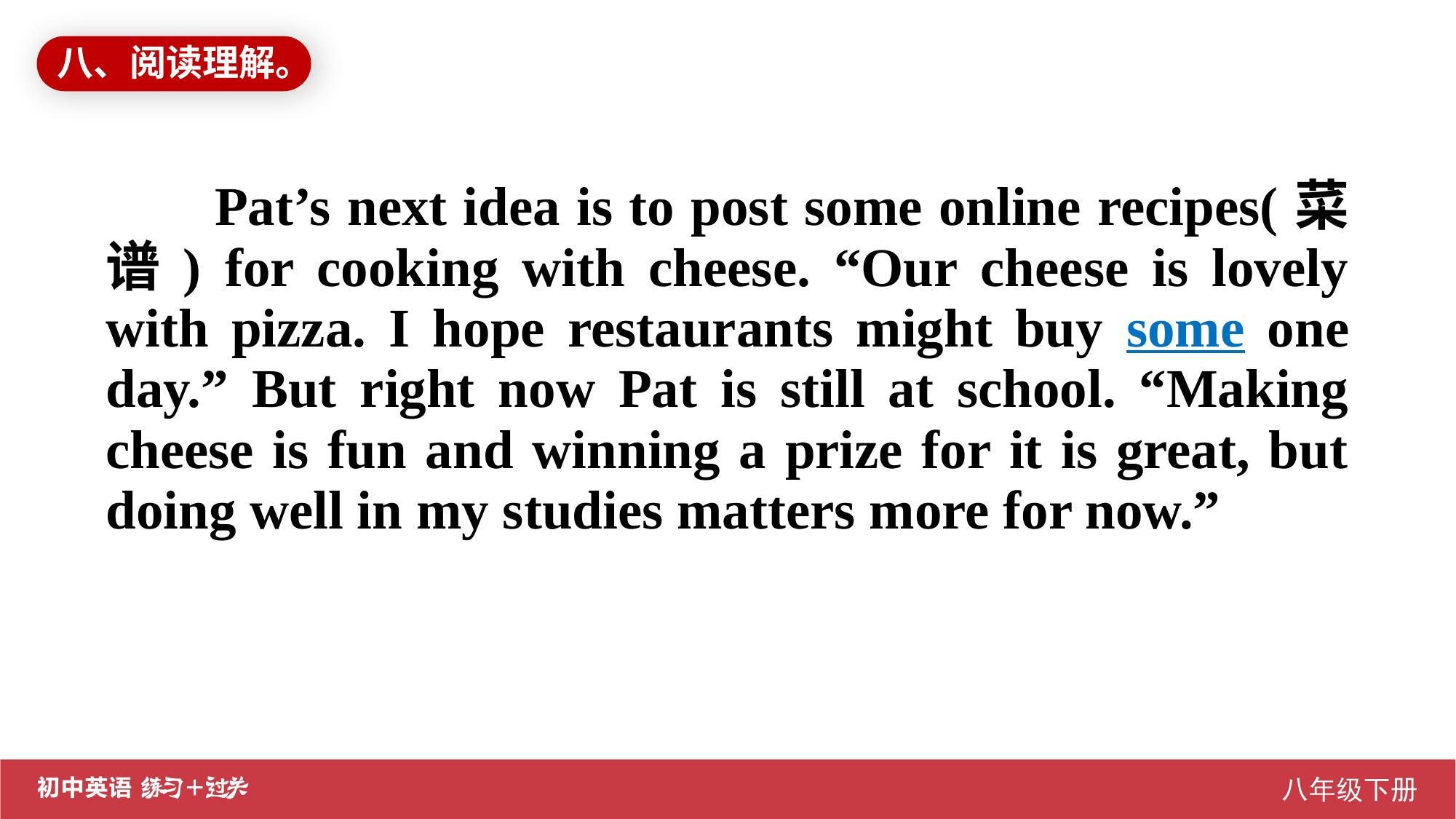

八、阅读理解。

Pat’s next idea is to post some online recipes(菜谱) for cooking with cheese. “Our cheese is lovely with pizza. I hope restaurants might buy some one day.” But right now Pat is still at school. “Making cheese is fun and winning a prize for it is great, but doing well in my studies matters more for now.”